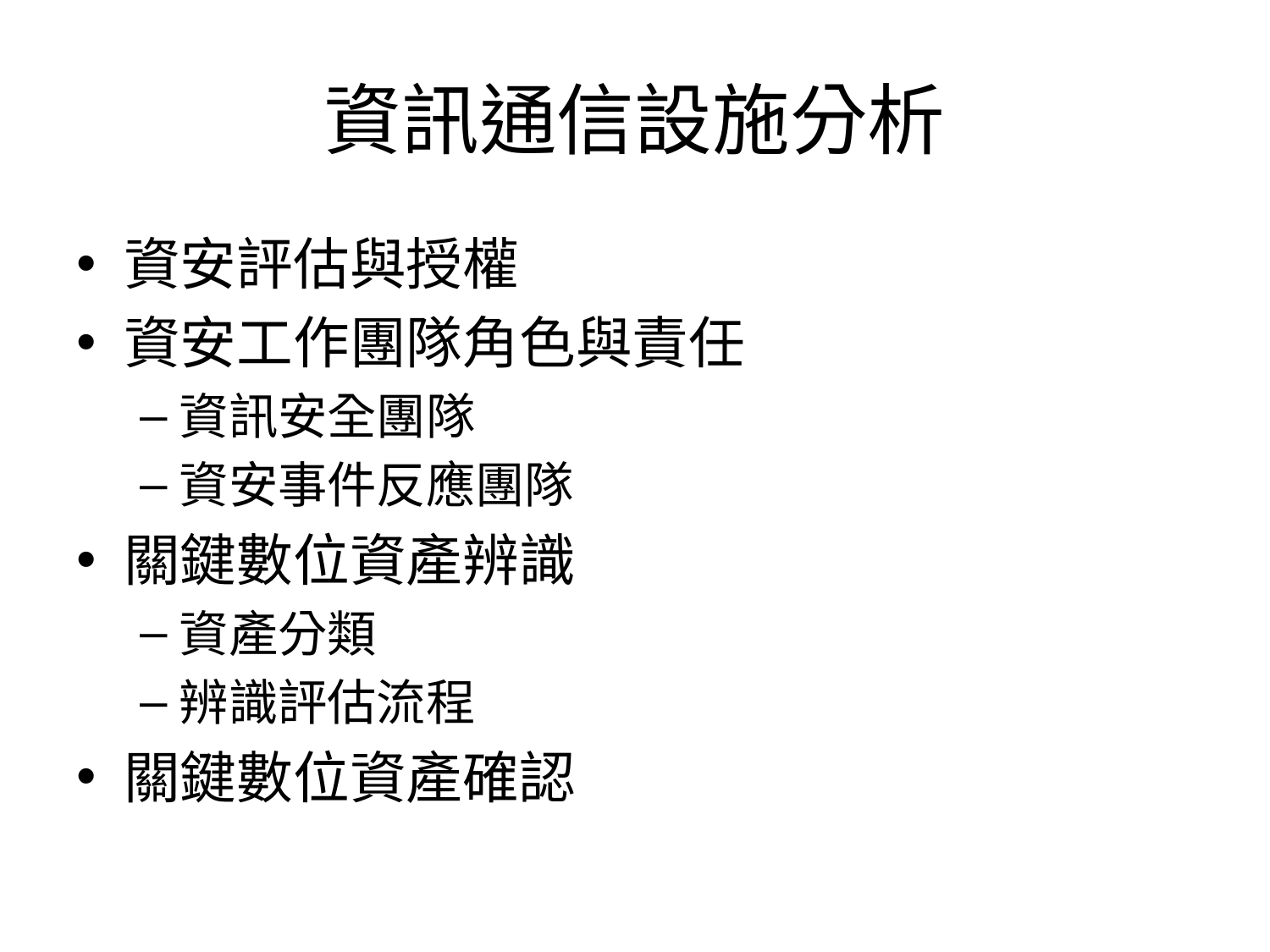

# 資訊通信設施分析
資安評估與授權
資安工作團隊角色與責任
資訊安全團隊
資安事件反應團隊
關鍵數位資產辨識
資產分類
辨識評估流程
關鍵數位資產確認